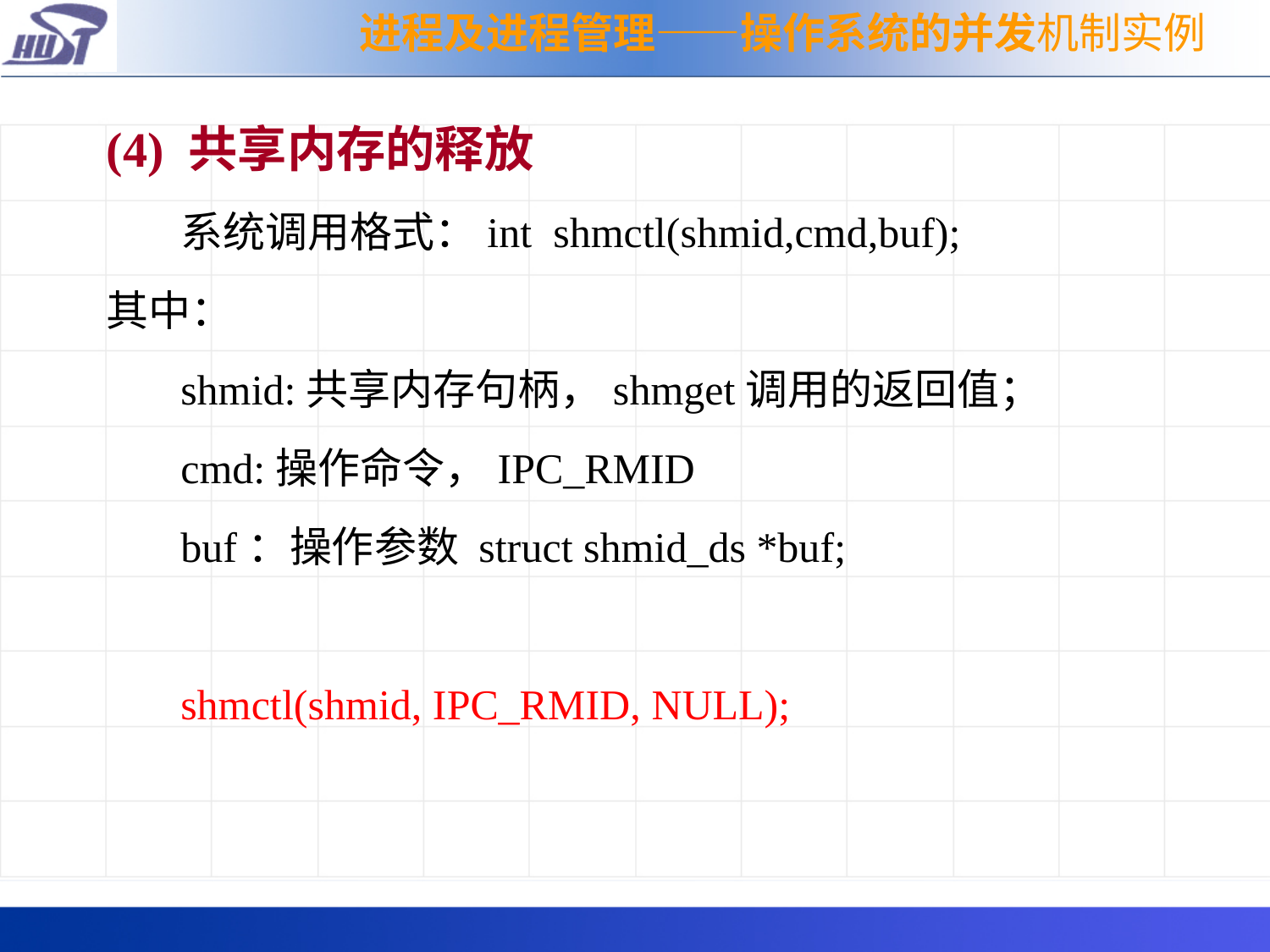

进程及进程管理——操作系统的并发机制实例
(4) 共享内存的释放
	系统调用格式：int  shmctl(shmid,cmd,buf);
其中：
	shmid:共享内存句柄，shmget调用的返回值；
	cmd:操作命令，IPC_RMID
	buf：操作参数 struct shmid_ds *buf;

	shmctl(shmid, IPC_RMID, NULL);